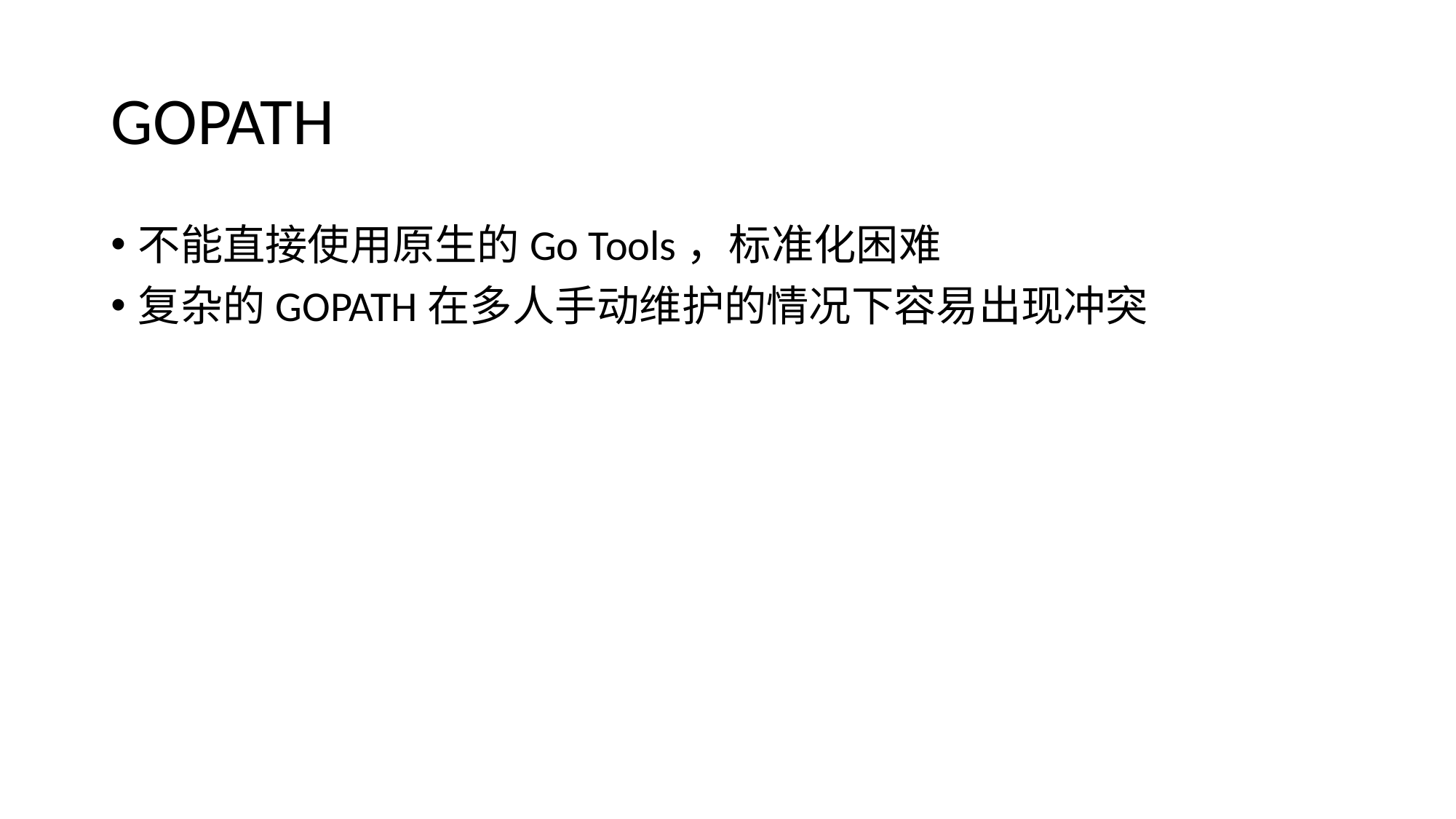

# GOPATH
不能直接使用原生的Go Tools，标准化困难
复杂的GOPATH在多人手动维护的情况下容易出现冲突